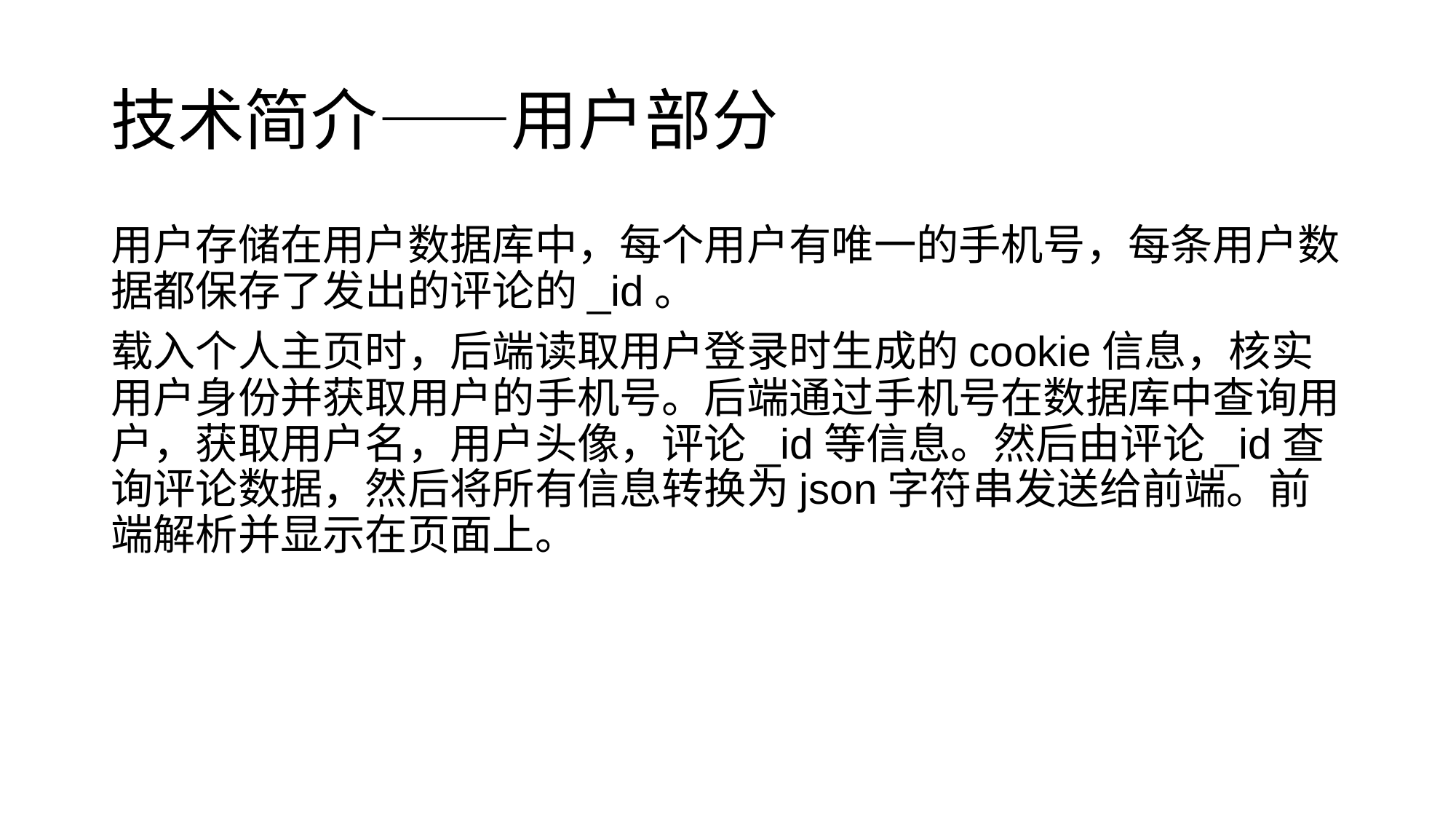

# 技术简介——用户部分
用户存储在用户数据库中，每个用户有唯一的手机号，每条用户数据都保存了发出的评论的_id。
载入个人主页时，后端读取用户登录时生成的cookie信息，核实用户身份并获取用户的手机号。后端通过手机号在数据库中查询用户，获取用户名，用户头像，评论_id等信息。然后由评论_id查询评论数据，然后将所有信息转换为json字符串发送给前端。前端解析并显示在页面上。